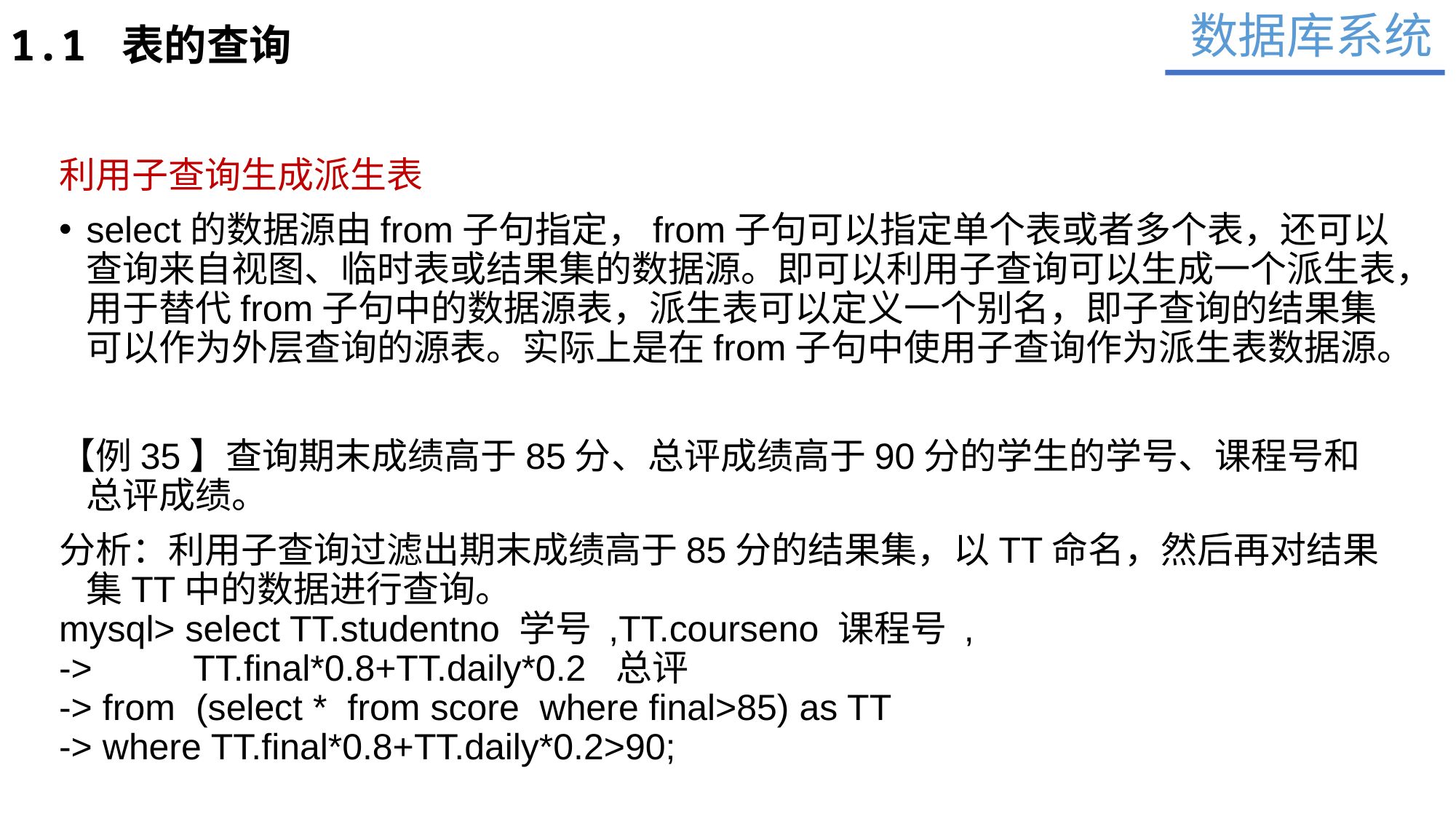

数据库系统
1.1 表的查询

利用子查询生成派生表
select的数据源由from子句指定，from子句可以指定单个表或者多个表，还可以查询来自视图、临时表或结果集的数据源。即可以利用子查询可以生成一个派生表，用于替代from子句中的数据源表，派生表可以定义一个别名，即子查询的结果集可以作为外层查询的源表。实际上是在from子句中使用子查询作为派生表数据源。

【例35】查询期末成绩高于85分、总评成绩高于90分的学生的学号、课程号和总评成绩。
分析：利用子查询过滤出期末成绩高于85分的结果集，以TT命名，然后再对结果集TT中的数据进行查询。
mysql> select TT.studentno 学号 ,TT.courseno 课程号 ,
->          TT.final*0.8+TT.daily*0.2  总评
-> from  (select *  from score  where final>85) as TT
-> where TT.final*0.8+TT.daily*0.2>90;